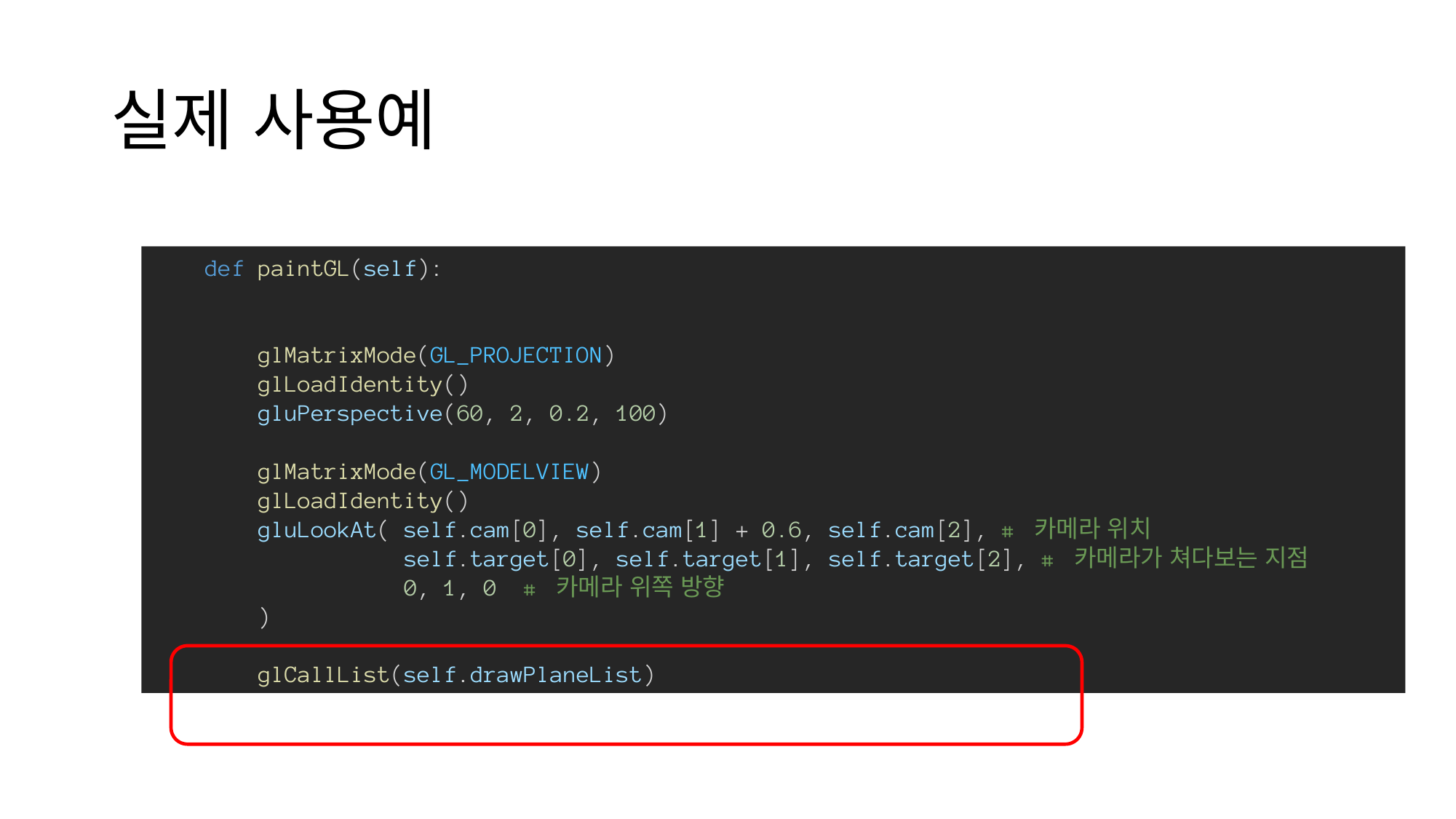

# 실제 사용예
    def paintGL(self):

        glMatrixMode(GL_PROJECTION)
        glLoadIdentity()
        gluPerspective(60, 2, 0.2, 100)

        glMatrixMode(GL_MODELVIEW)
        glLoadIdentity()
        gluLookAt( self.cam[0], self.cam[1] + 0.6, self.cam[2], # 카메라 위치
                   self.target[0], self.target[1], self.target[2], # 카메라가 쳐다보는 지점
                   0, 1, 0  # 카메라 위쪽 방향
        )
        glCallList(self.drawPlaneList)